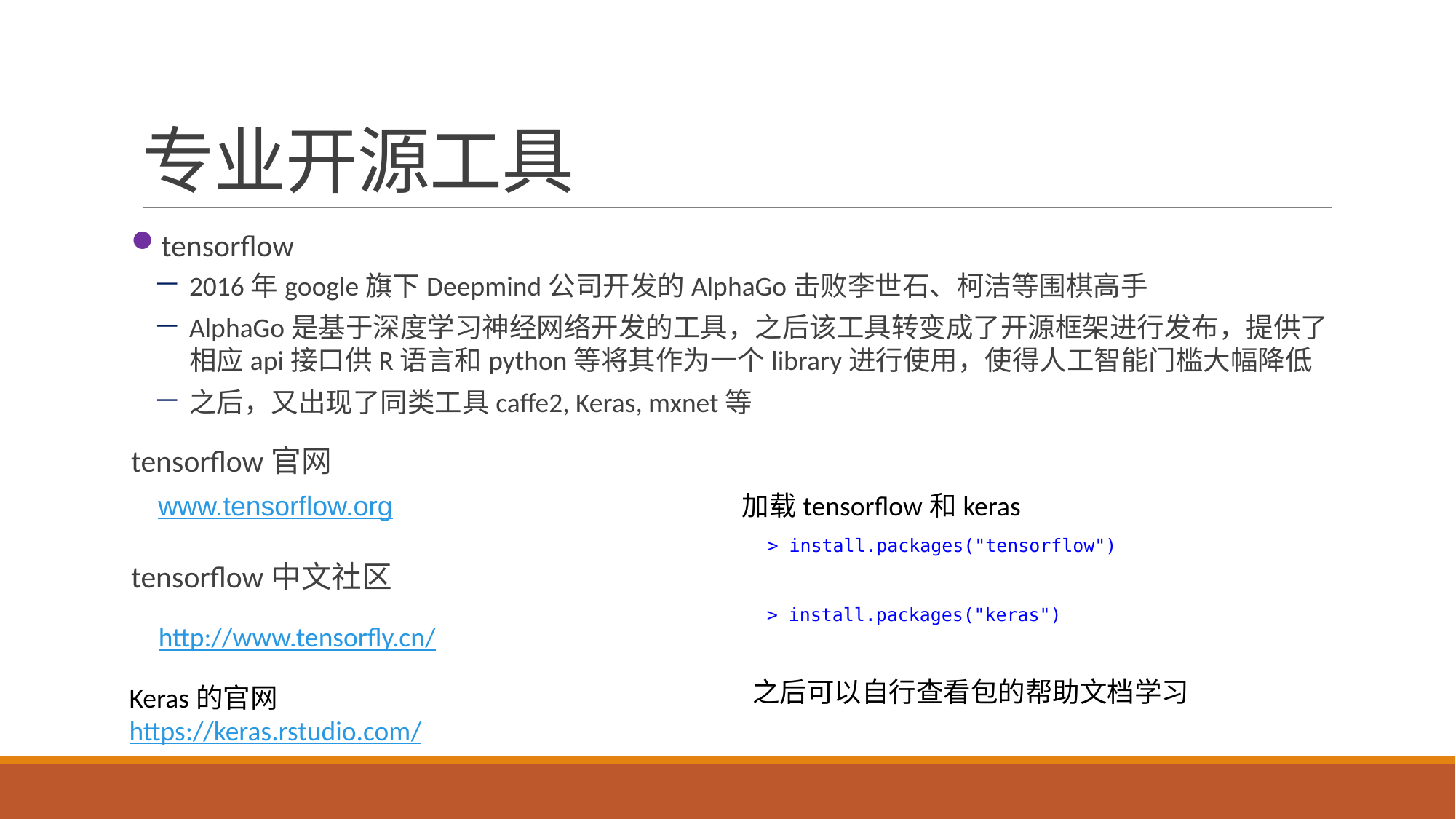

# 专业开源工具
tensorflow
2016年google旗下Deepmind公司开发的AlphaGo击败李世石、柯洁等围棋高手
AlphaGo是基于深度学习神经网络开发的工具，之后该工具转变成了开源框架进行发布，提供了相应api接口供R语言和python等将其作为一个library进行使用，使得人工智能门槛大幅降低
之后，又出现了同类工具caffe2, Keras, mxnet等
tensorflow官网

tensorflow中文社区
www.tensorflow.org
加载tensorflow和keras
> install.packages("tensorflow")
> install.packages("keras")
http://www.tensorfly.cn/
之后可以自行查看包的帮助文档学习
Keras的官网
https://keras.rstudio.com/